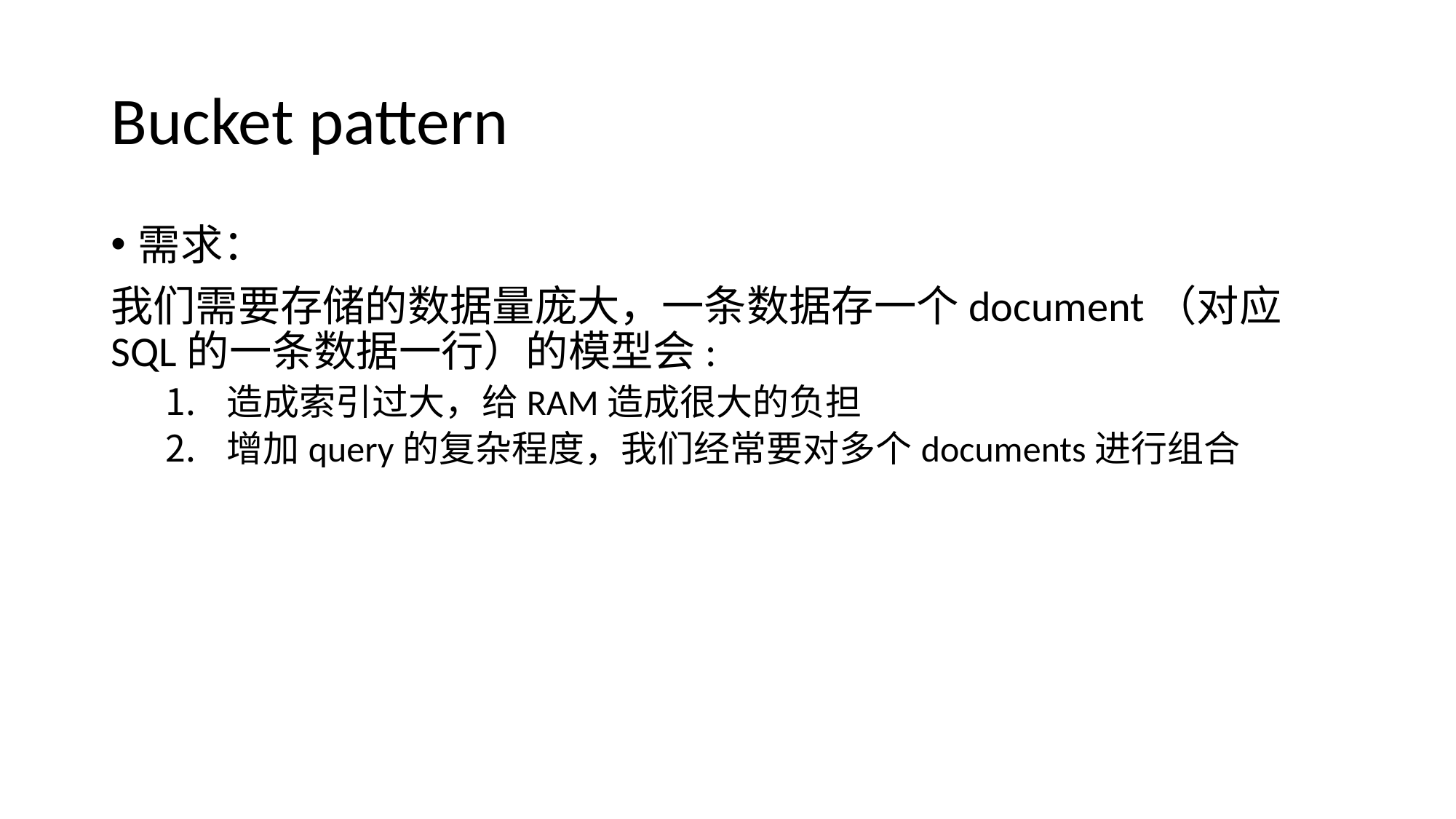

# Bucket pattern
需求：
我们需要存储的数据量庞大，一条数据存一个document（对应SQL的一条数据一行）的模型会:
造成索引过大，给RAM造成很大的负担
增加query的复杂程度，我们经常要对多个documents进行组合